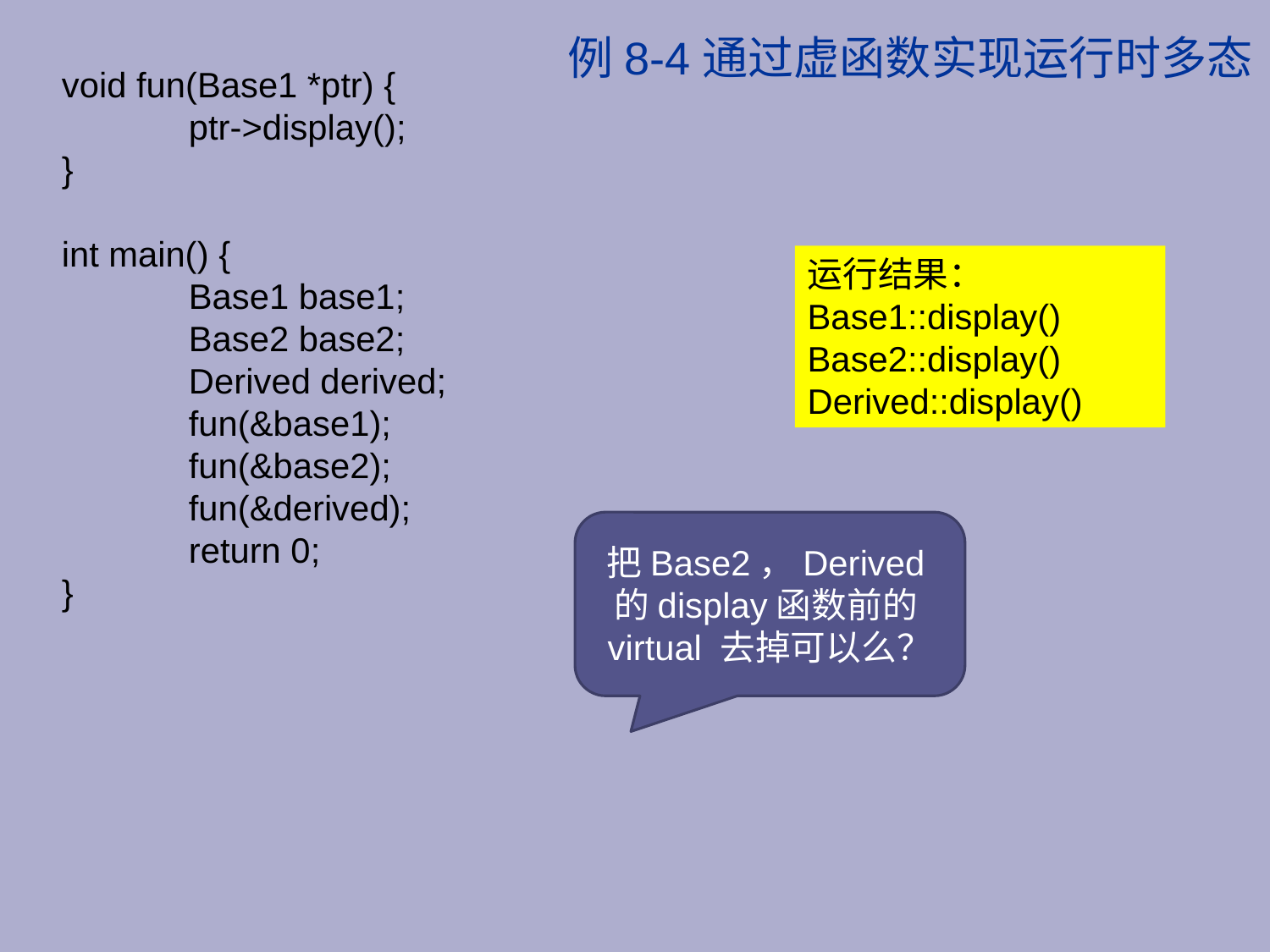

# 例8-4通过虚函数实现运行时多态
void fun(Base1 *ptr) {
	ptr->display();
}

int main() {
	Base1 base1;
	Base2 base2;
	Derived derived;
	fun(&base1);
	fun(&base2);
	fun(&derived);
	return 0;
}
运行结果：
Base1::display()
Base2::display()
Derived::display()
把Base2，Derived的display函数前的virtual 去掉可以么？